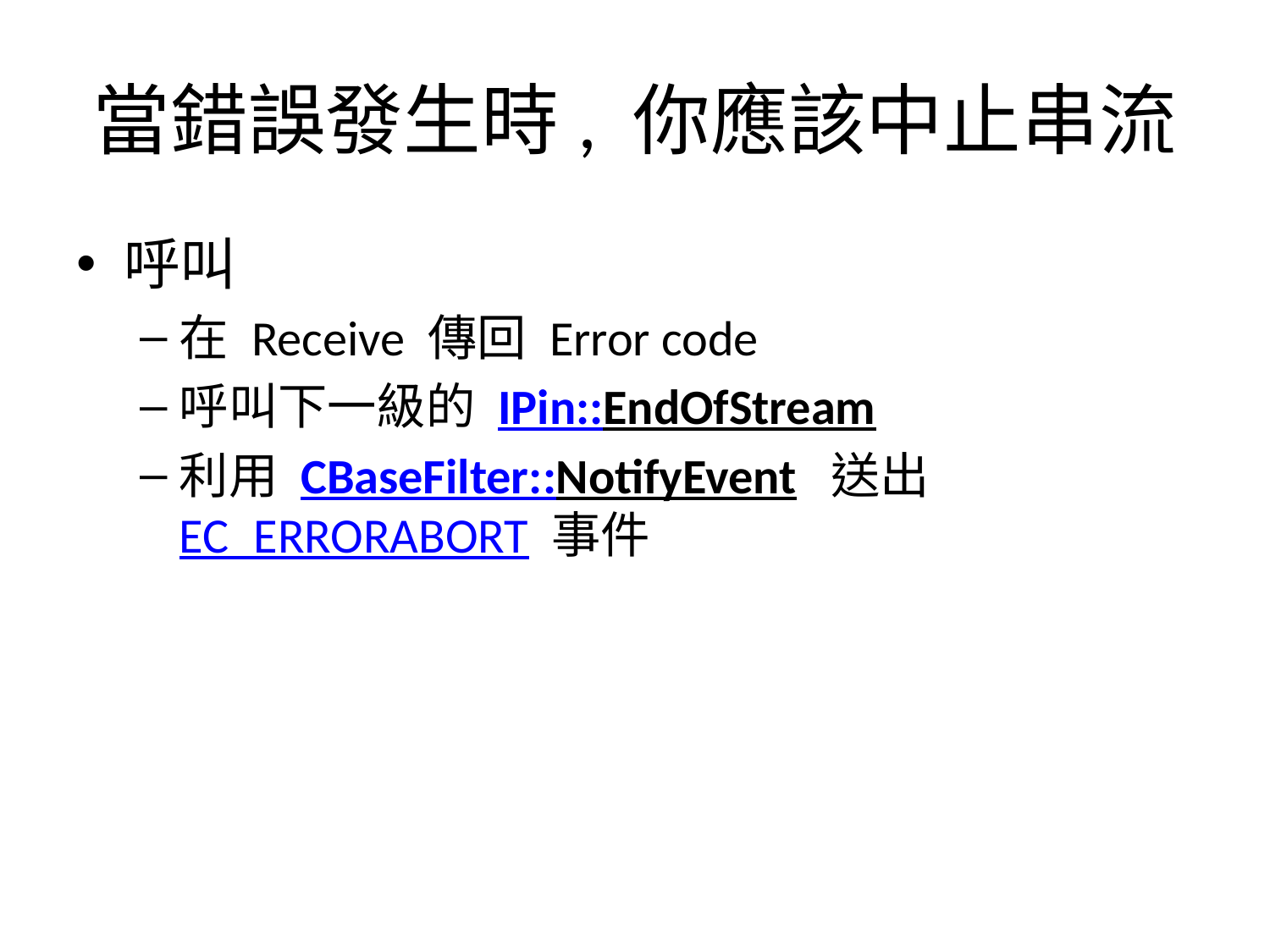

# 當錯誤發生時, 你應該中止串流
呼叫
在 Receive 傳回 Error code
呼叫下一級的 IPin::EndOfStream
利用 CBaseFilter::NotifyEvent  送出 EC_ERRORABORT 事件